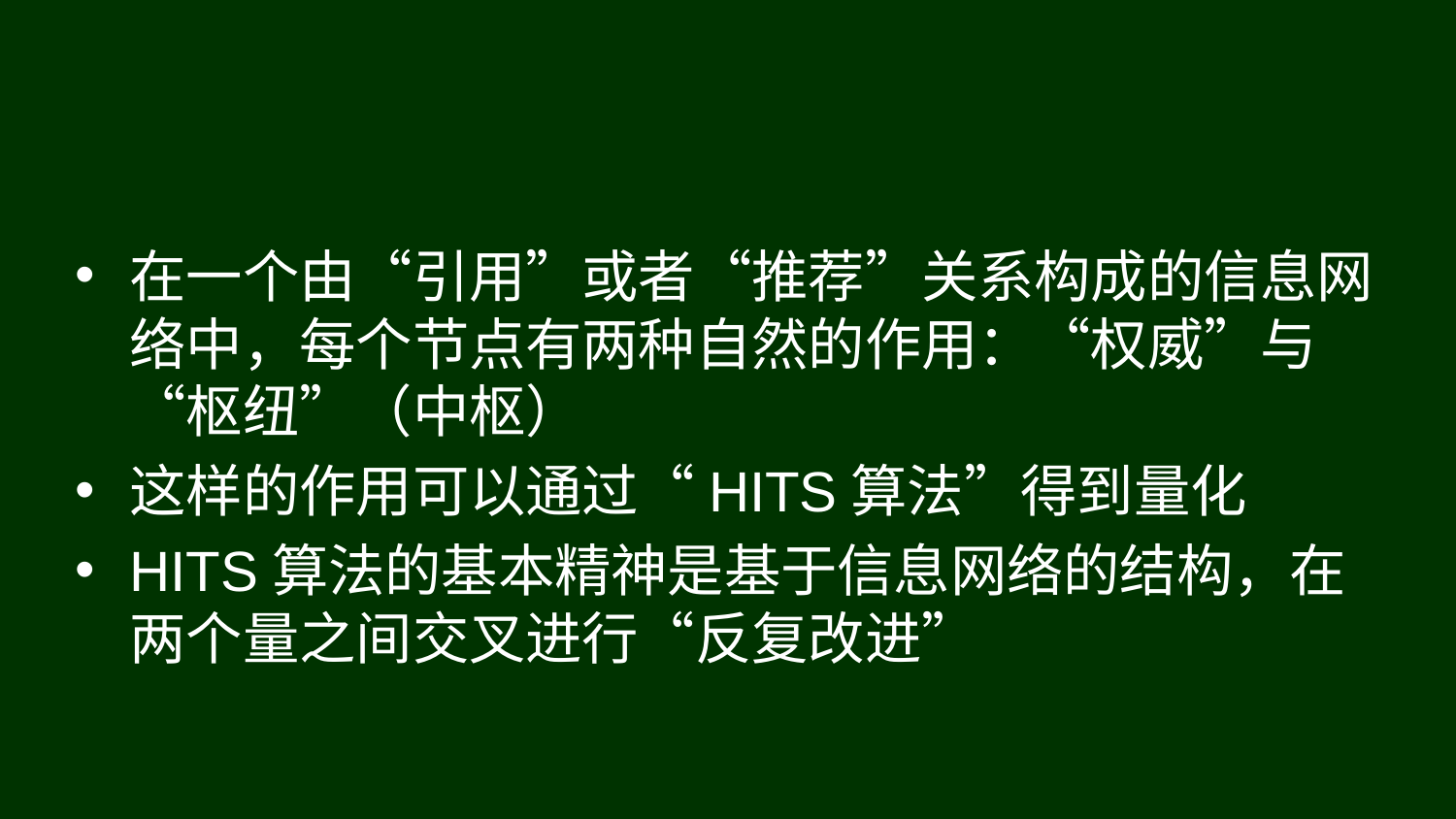

#
在一个由“引用”或者“推荐”关系构成的信息网络中，每个节点有两种自然的作用：“权威”与“枢纽”（中枢）
这样的作用可以通过“HITS算法”得到量化
HITS算法的基本精神是基于信息网络的结构，在两个量之间交叉进行“反复改进”